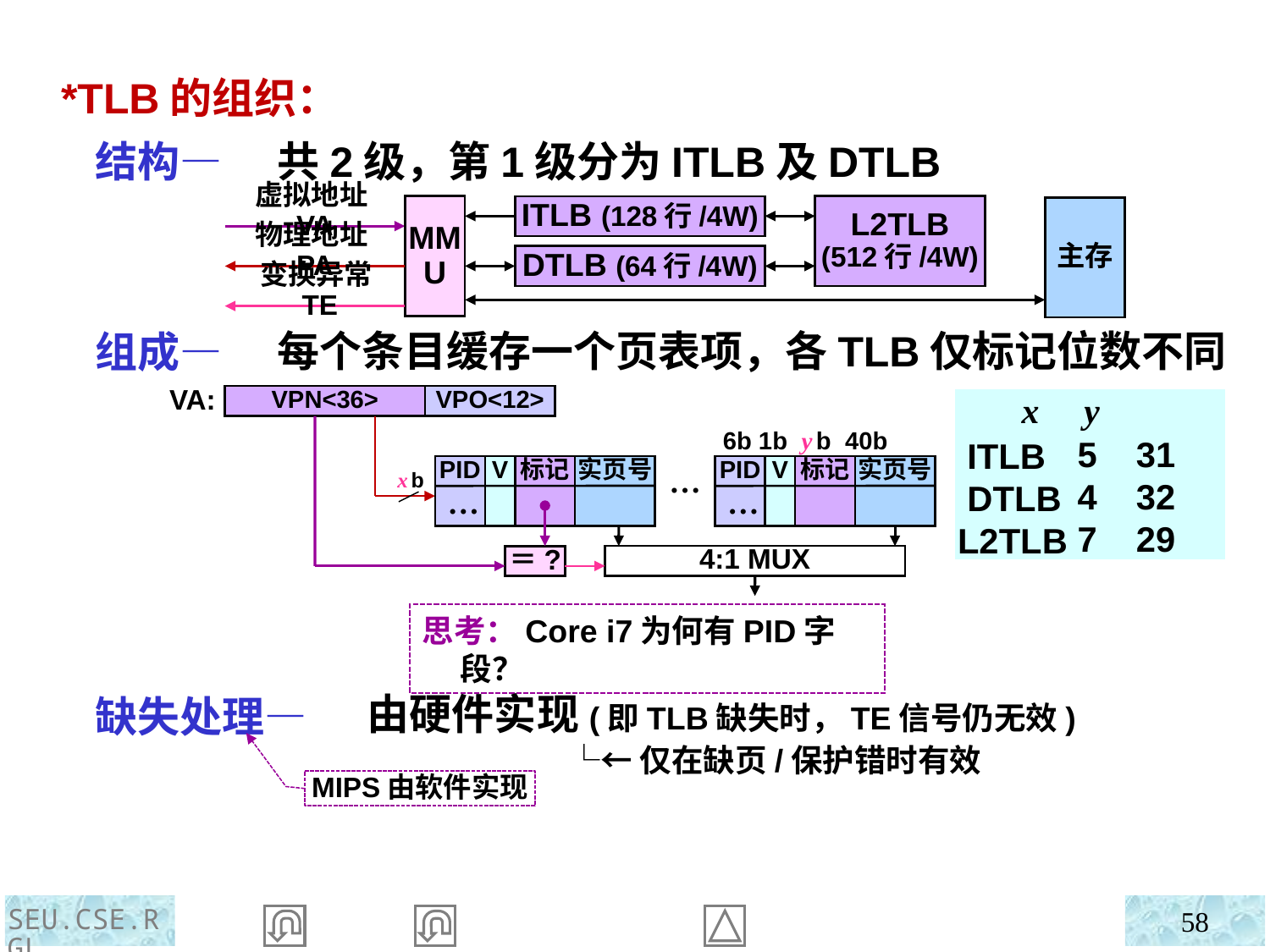

*TLB的组织：
     结构—

     组成—

     缺失处理—
共2级，第1级分为ITLB及DTLB
虚拟地址VA
MMU
L2TLB
(512行/4W)
ITLB (128行/4W)
主存
物理地址PA
DTLB (64行/4W)
变换异常TE
每个条目缓存一个页表项，各TLB仅标记位数不同
VA:
VPN<36>
VPO<12>
       x     y
 ITLB
 DTLB
L2TLB
 6b 1b  y b  40b
PID
V
标记
实页号
PID
V
标记
实页号
…
x b

…
…
＝?
4:1 MUX
5    31
4    32
7    29
思考：Core i7为何有PID字段？
由硬件实现(即TLB缺失时，TE信号仍无效)
                            └←仅在缺页/保护错时有效
MIPS由软件实现
SEU.CSE.RGL
58